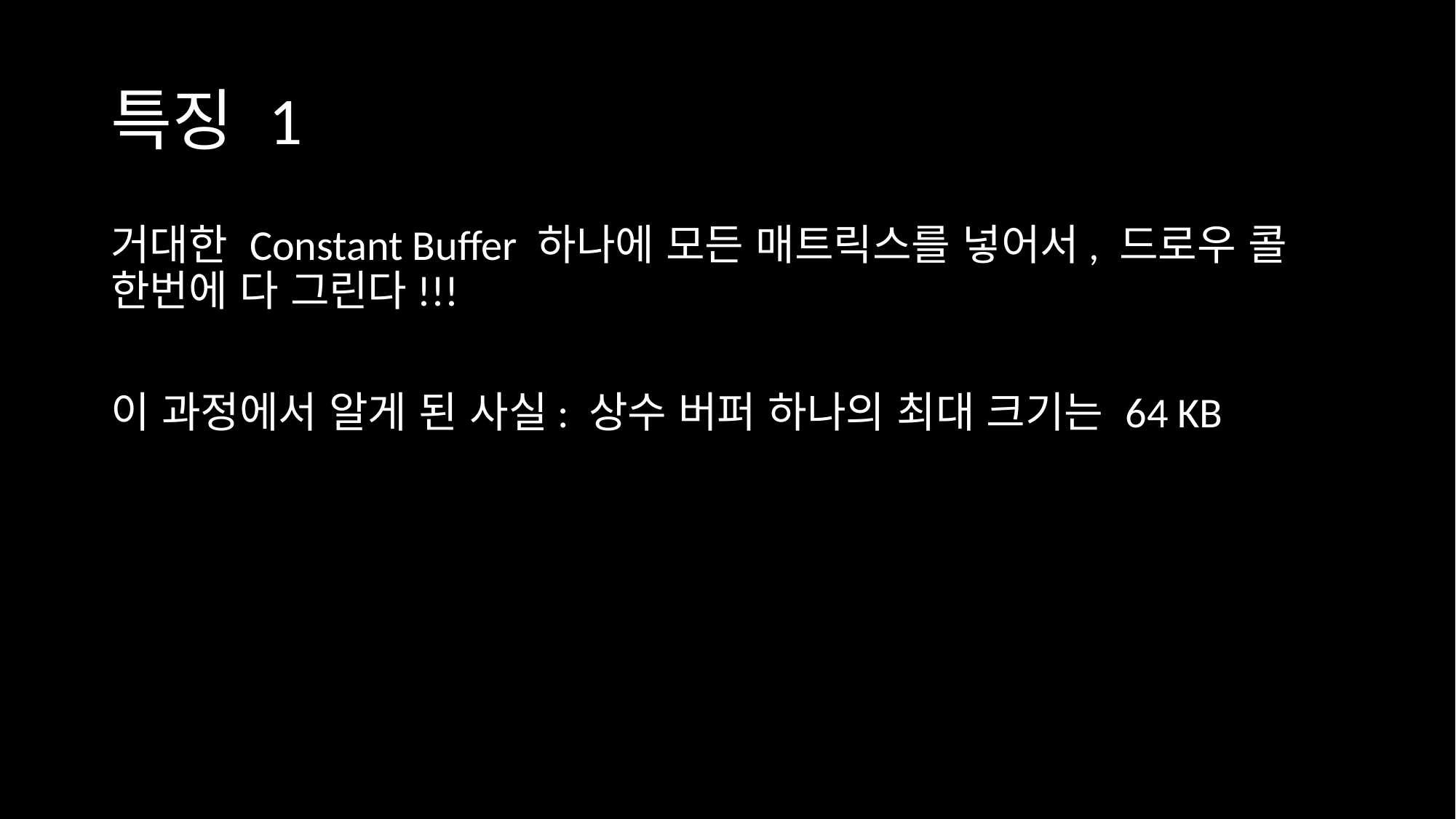

# 특징 1
거대한 Constant Buffer 하나에 모든 매트릭스를 넣어서, 드로우 콜 한번에 다 그린다!!!

이 과정에서 알게 된 사실: 상수 버퍼 하나의 최대 크기는 64 KB